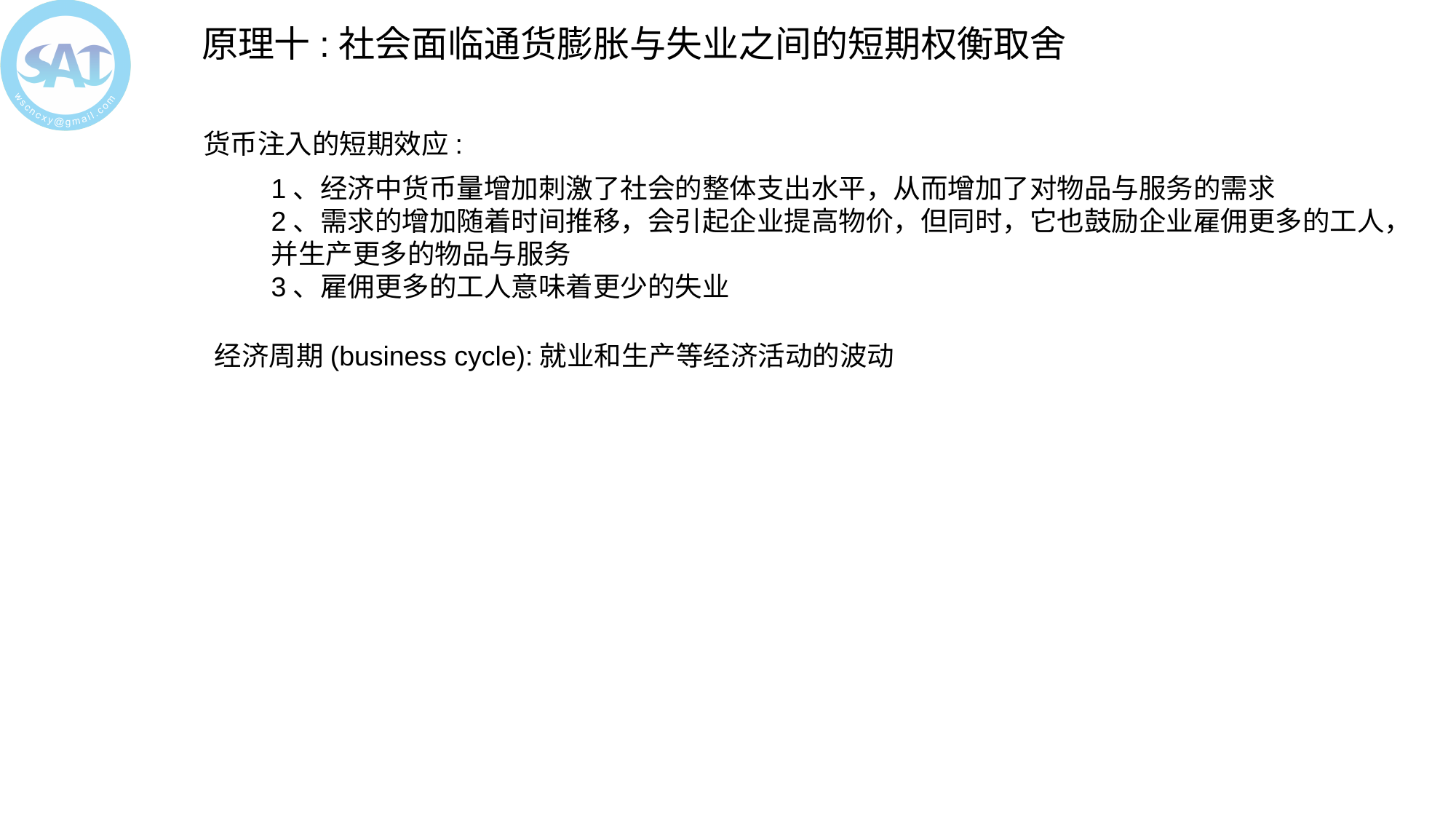

原理十:社会面临通货膨胀与失业之间的短期权衡取舍
货币注入的短期效应:
1、经济中货币量增加刺激了社会的整体支出水平，从而增加了对物品与服务的需求
2、需求的增加随着时间推移，会引起企业提高物价，但同时，它也鼓励企业雇佣更多的工人，并生产更多的物品与服务
3、雇佣更多的工人意味着更少的失业
经济周期(business cycle):就业和生产等经济活动的波动